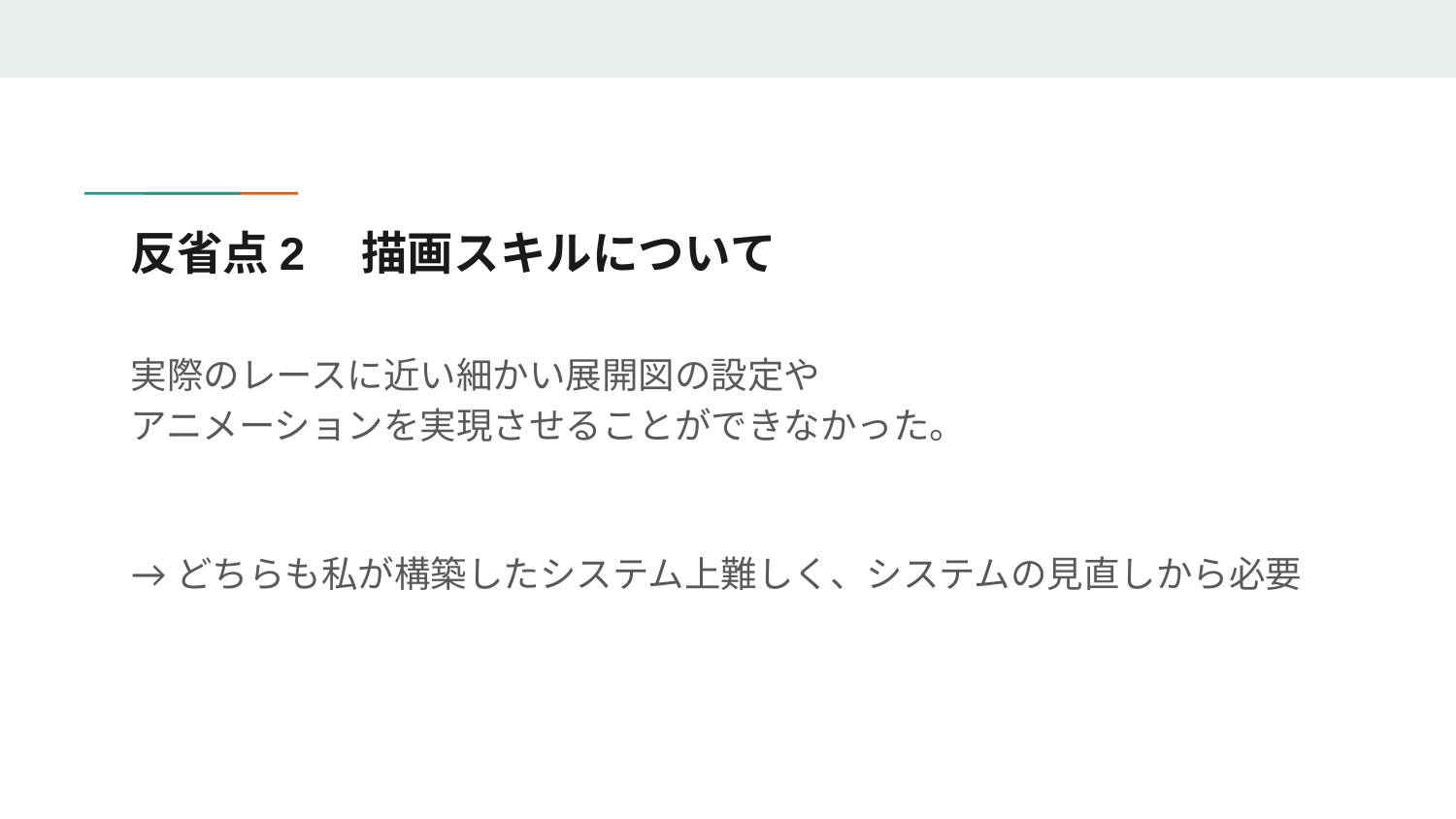

# 反省点2　描画スキルについて
実際のレースに近い細かい展開図の設定や
アニメーションを実現させることができなかった。

→どちらも私が構築したシステム上難しく、システムの見直しから必要